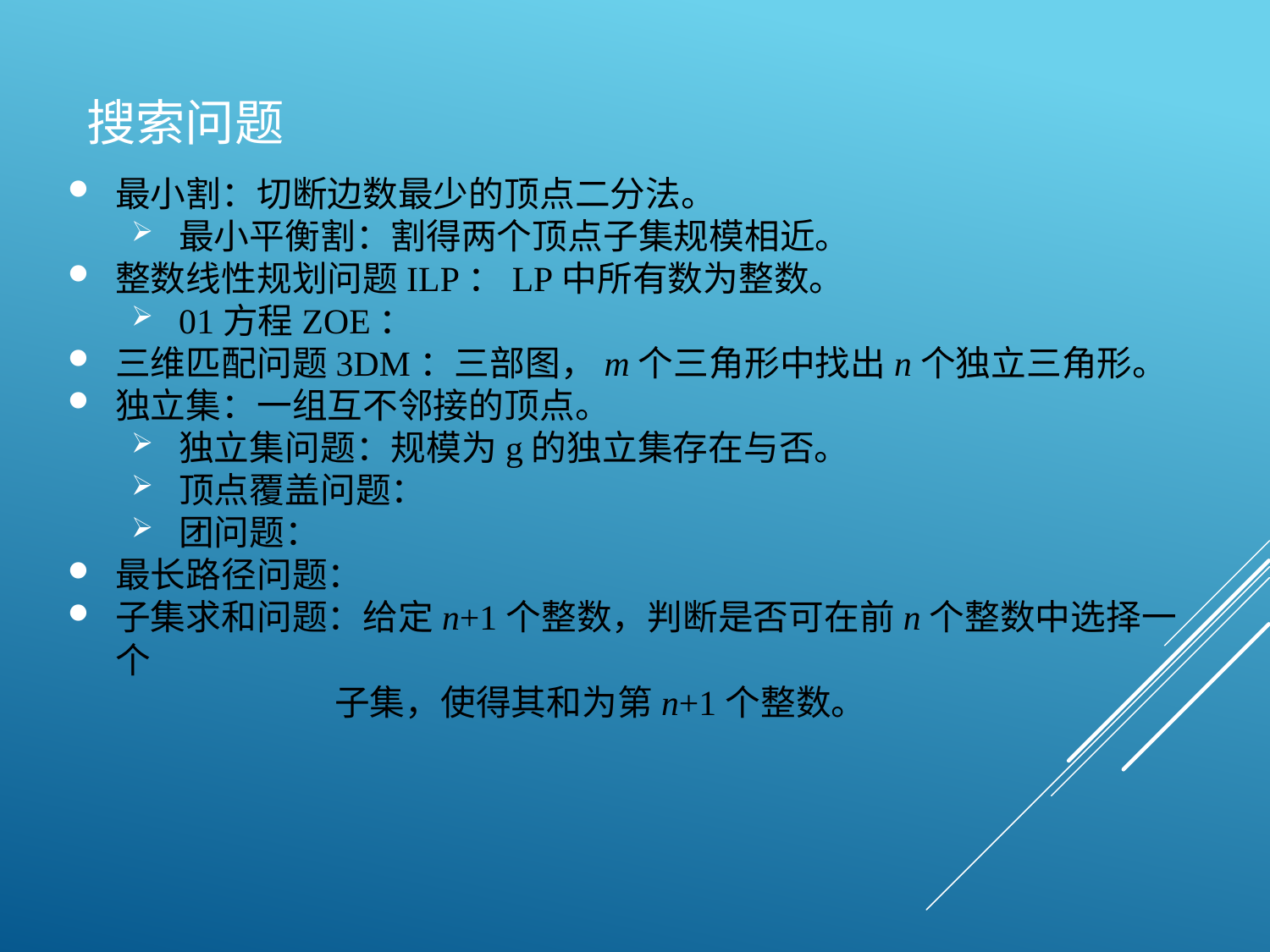

# 搜索问题
最小割：切断边数最少的顶点二分法。
最小平衡割：割得两个顶点子集规模相近。
整数线性规划问题ILP：LP中所有数为整数。
01方程ZOE：
三维匹配问题3DM：三部图，m个三角形中找出n个独立三角形。
独立集：一组互不邻接的顶点。
独立集问题：规模为g的独立集存在与否。
顶点覆盖问题：
团问题：
最长路径问题：
子集求和问题：给定n+1个整数，判断是否可在前n个整数中选择一个
                                 子集，使得其和为第n+1个整数。